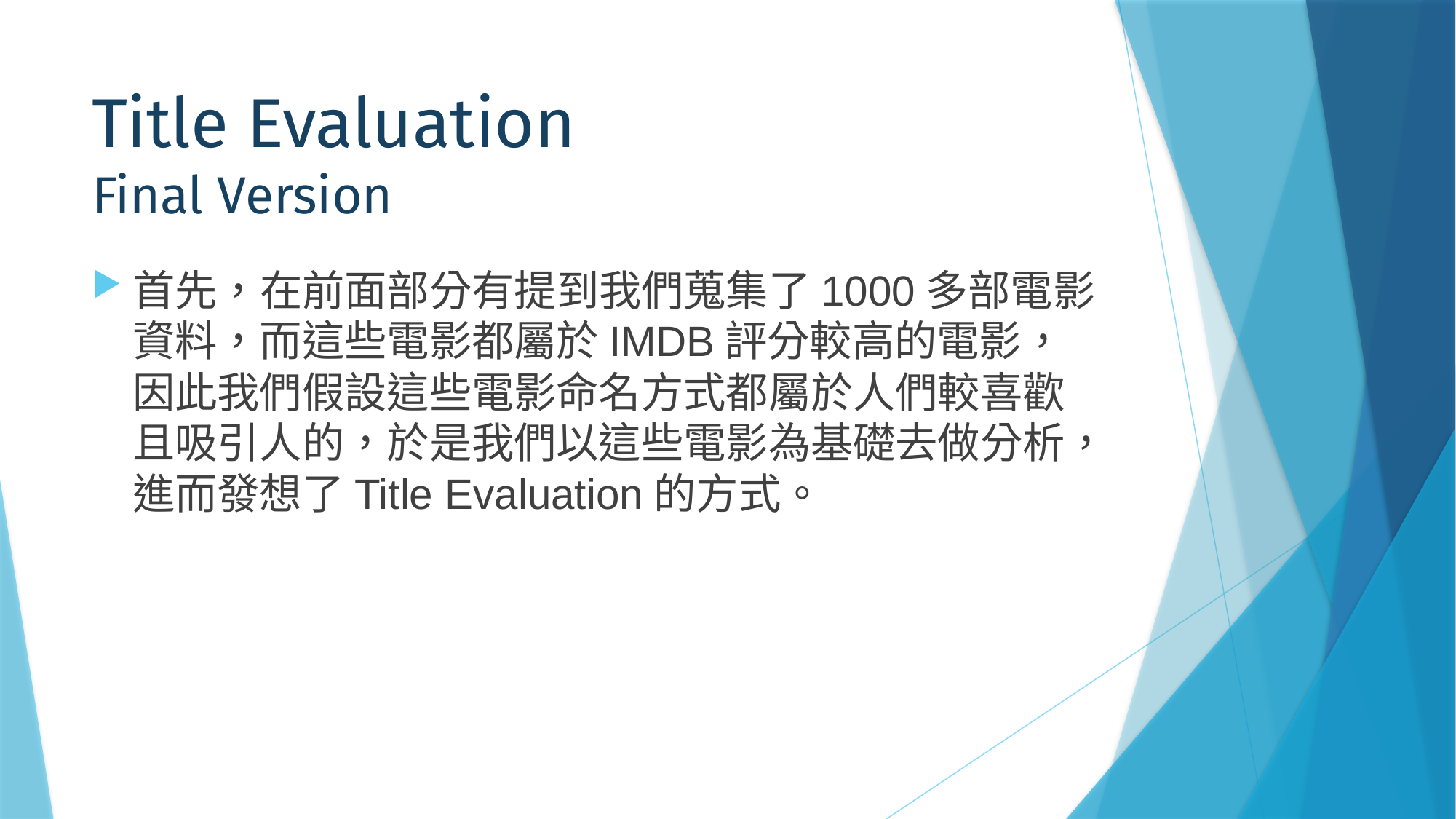

# Title Evaluation Final Version
首先，在前面部分有提到我們蒐集了1000多部電影資料，而這些電影都屬於IMDB評分較高的電影，因此我們假設這些電影命名方式都屬於人們較喜歡且吸引人的，於是我們以這些電影為基礎去做分析，進而發想了Title Evaluation的方式。